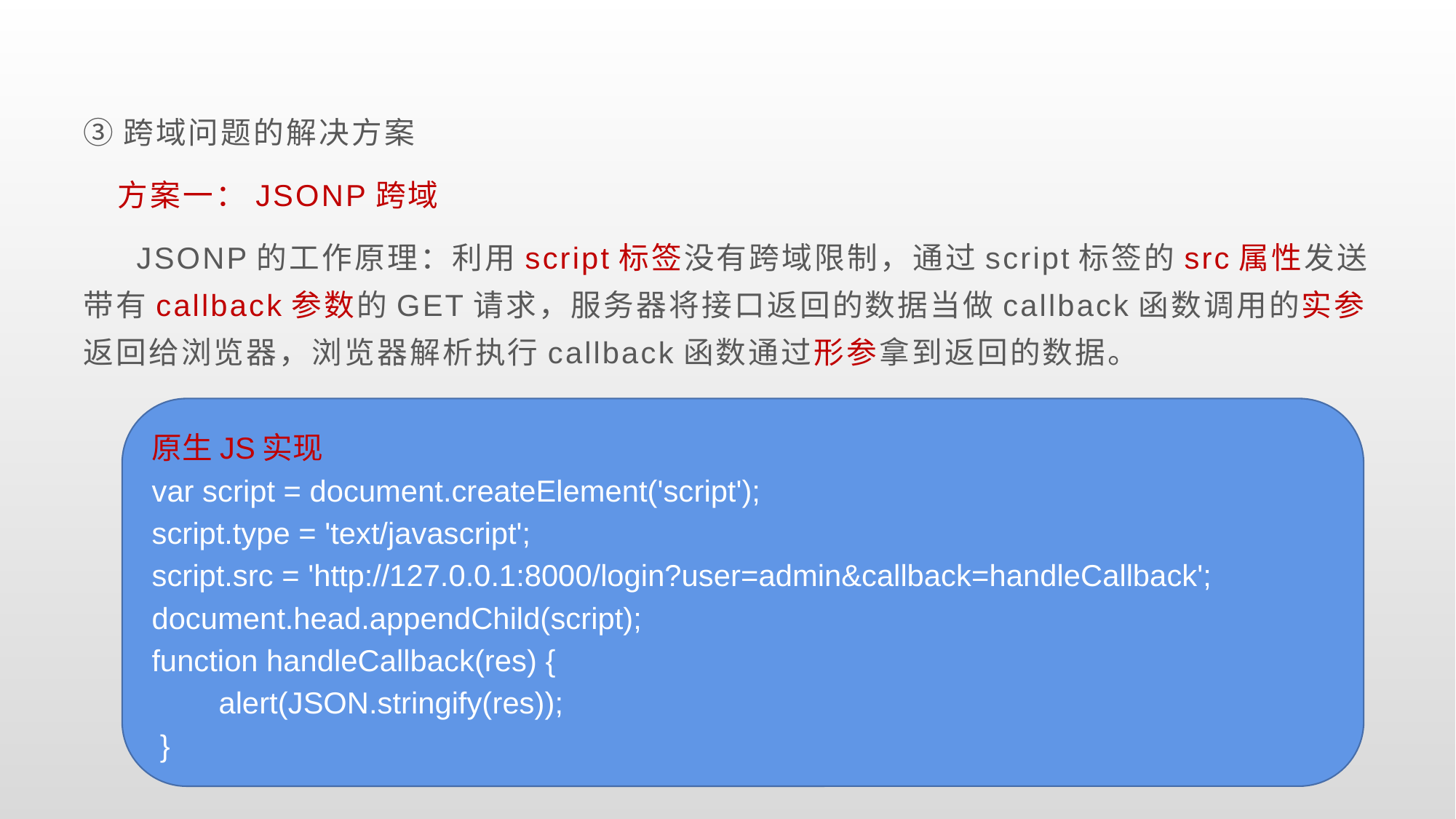

③跨域问题的解决方案
   方案一：JSONP跨域
     JSONP的工作原理：利用script标签没有跨域限制，通过script标签的src属性发送带有callback参数的GET请求，服务器将接口返回的数据当做callback函数调用的实参返回给浏览器，浏览器解析执行callback函数通过形参拿到返回的数据。

原生JS实现
var script = document.createElement('script');
script.type = 'text/javascript';
script.src = 'http://127.0.0.1:8000/login?user=admin&callback=handleCallback';
document.head.appendChild(script);
function handleCallback(res) {
        alert(JSON.stringify(res));
 }